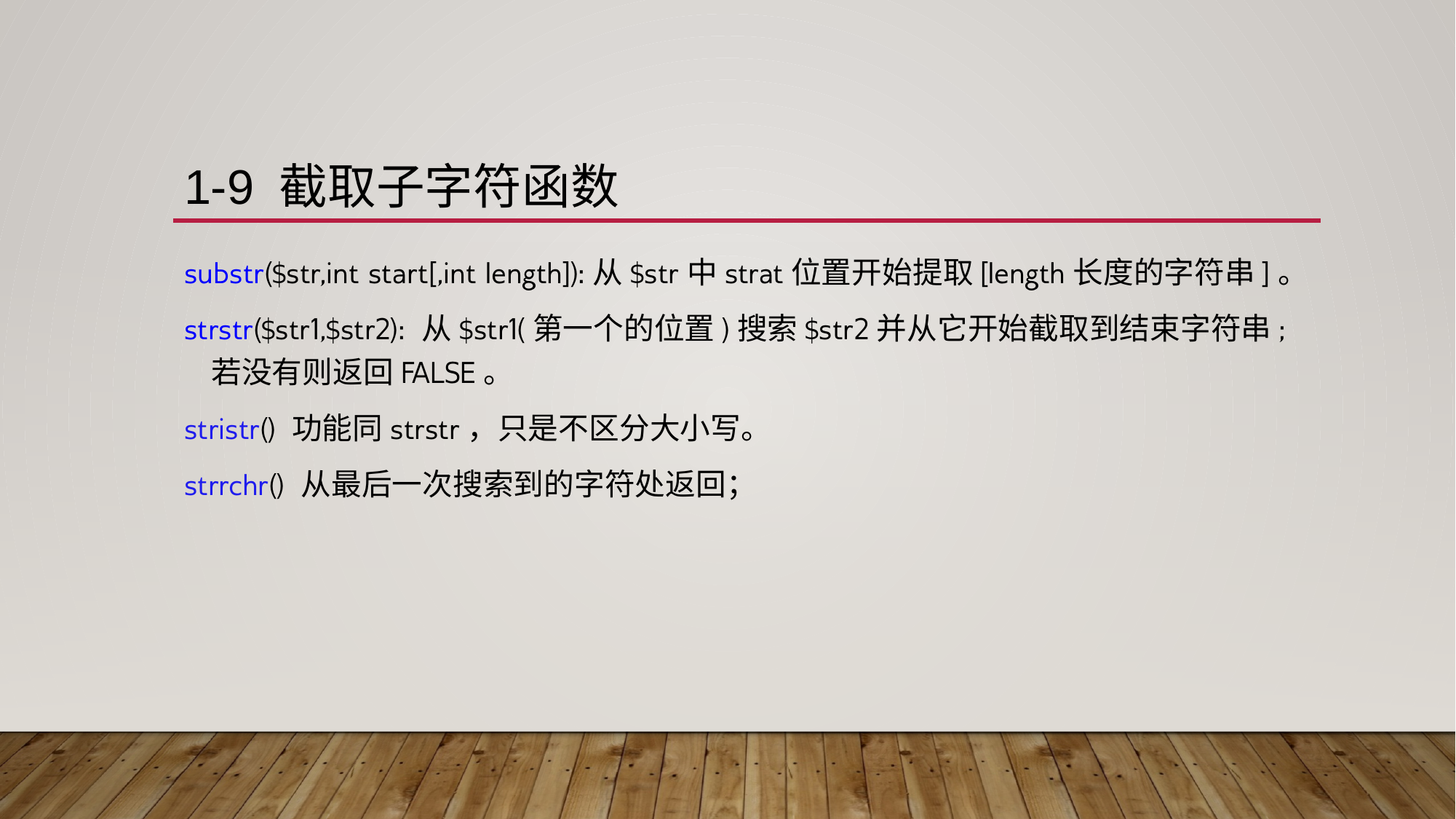

# 1-9 截取子字符函数
substr($str,int start[,int length]):从$str中strat位置开始提取[length长度的字符串]。
strstr($str1,$str2): 从$str1(第一个的位置)搜索$str2并从它开始截取到结束字符串;若没有则返回FALSE。
stristr() 功能同strstr，只是不区分大小写。
strrchr() 从最后一次搜索到的字符处返回；